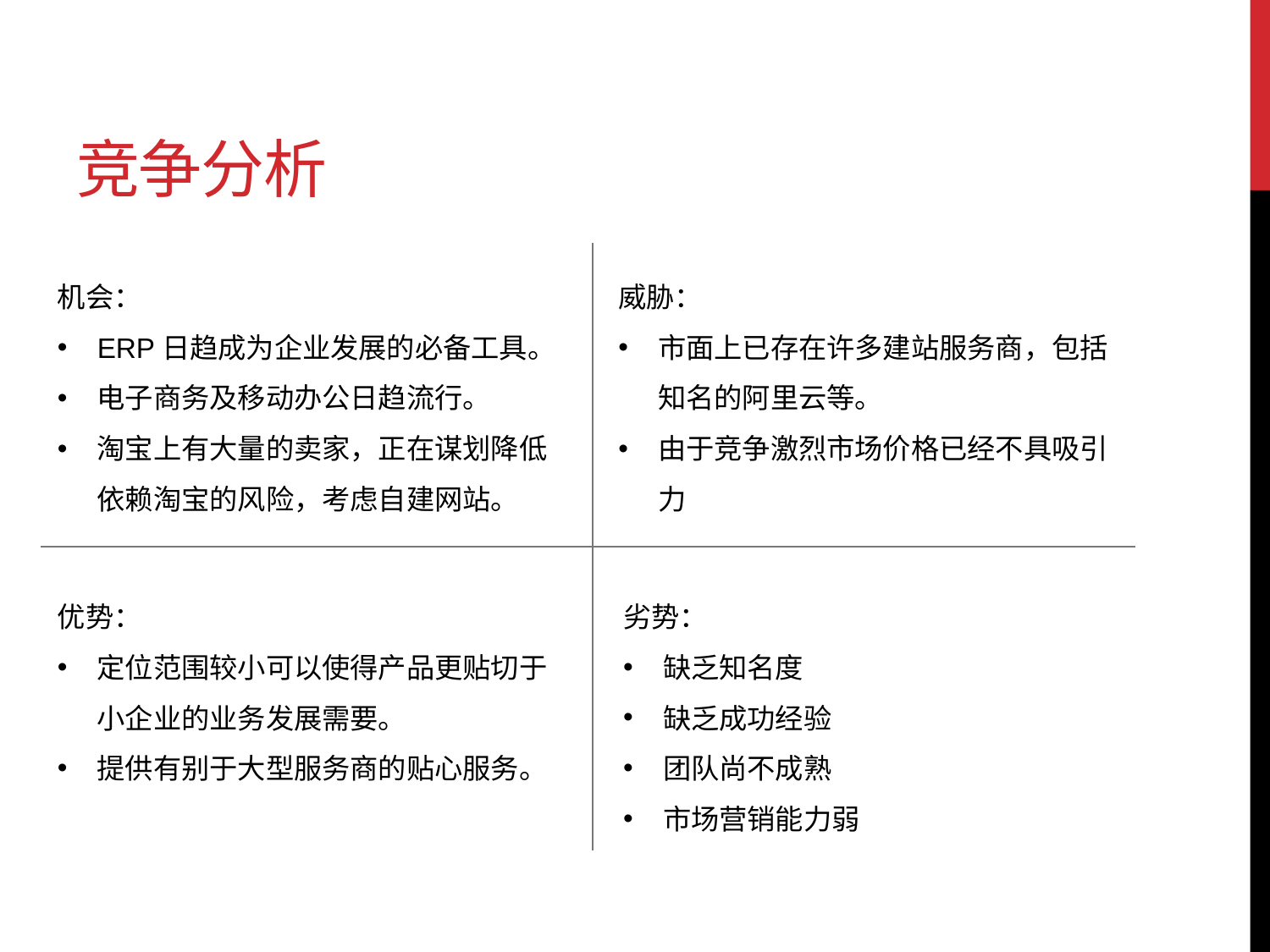

# 竞争分析
机会：
ERP日趋成为企业发展的必备工具。
电子商务及移动办公日趋流行。
淘宝上有大量的卖家，正在谋划降低依赖淘宝的风险，考虑自建网站。

威胁：
市面上已存在许多建站服务商，包括知名的阿里云等。
由于竞争激烈市场价格已经不具吸引力
劣势：
缺乏知名度
缺乏成功经验
团队尚不成熟
市场营销能力弱
优势：
定位范围较小可以使得产品更贴切于小企业的业务发展需要。
提供有别于大型服务商的贴心服务。